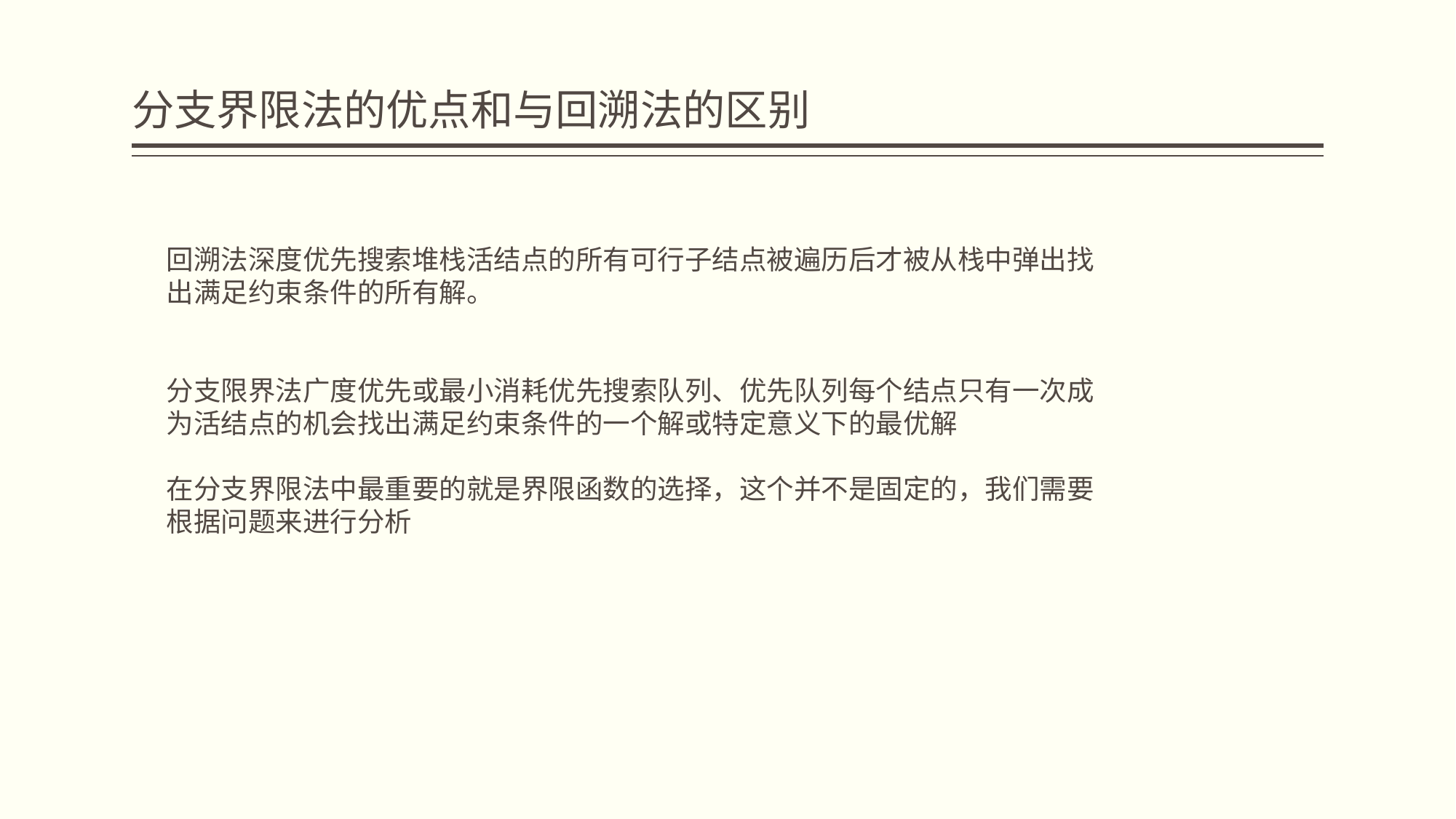

# 分支界限法的优点和与回溯法的区别

回溯法深度优先搜索堆栈活结点的所有可行子结点被遍历后才被从栈中弹出找出满足约束条件的所有解。

分支限界法广度优先或最小消耗优先搜索队列、优先队列每个结点只有一次成为活结点的机会找出满足约束条件的一个解或特定意义下的最优解

在分支界限法中最重要的就是界限函数的选择，这个并不是固定的，我们需要根据问题来进行分析